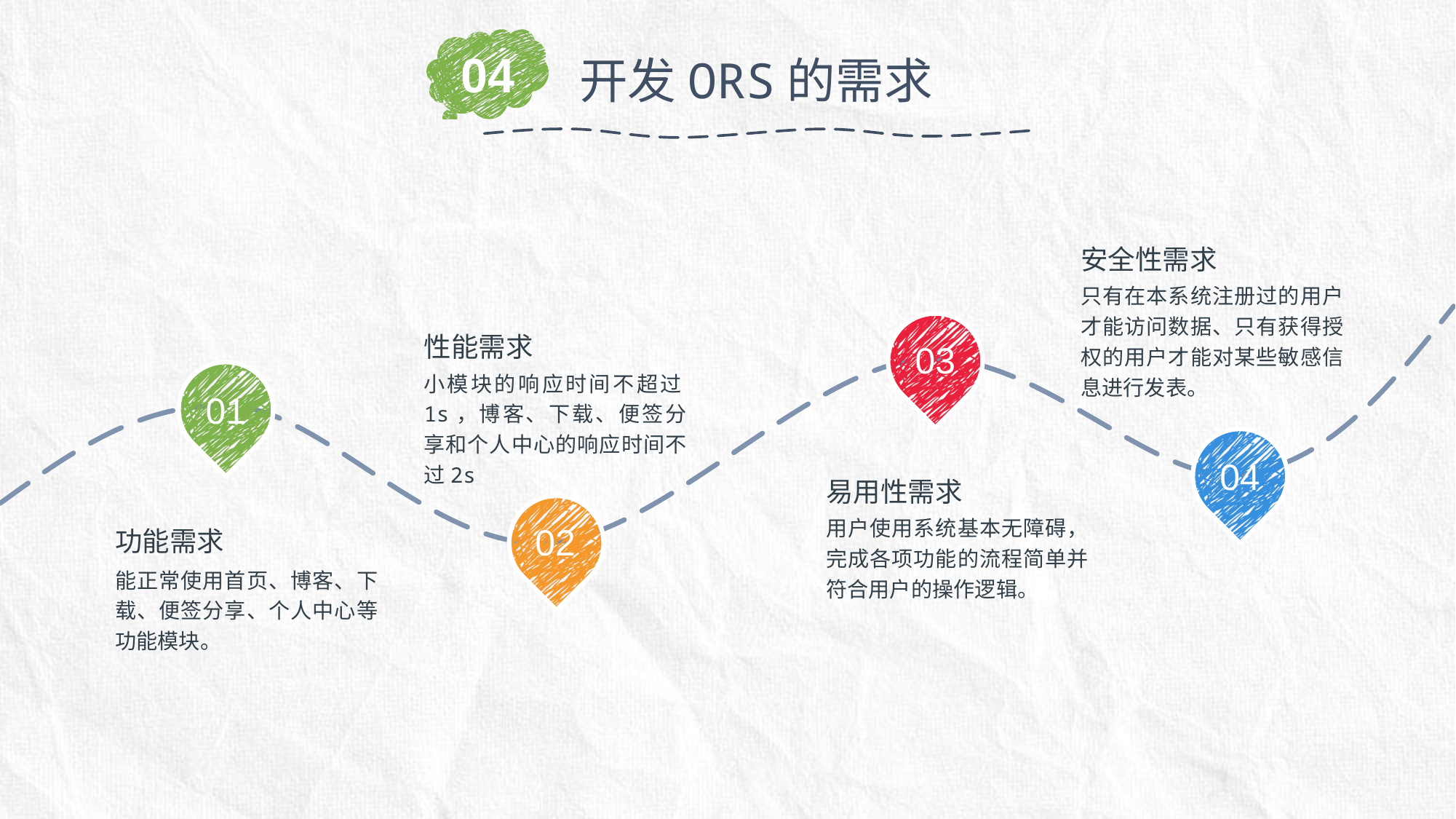

04
开发ORS的需求

安全性需求
只有在本系统注册过的用户才能访问数据、只有获得授权的用户才能对某些敏感信息进行发表。

03
性能需求
小模块的响应时间不超过1s，博客、下载、便签分享和个人中心的响应时间不过2s

01

04
易用性需求
用户使用系统基本无障碍，完成各项功能的流程简单并符合用户的操作逻辑。

02
功能需求

能正常使用首页、博客、下载、便签分享、个人中心等功能模块。